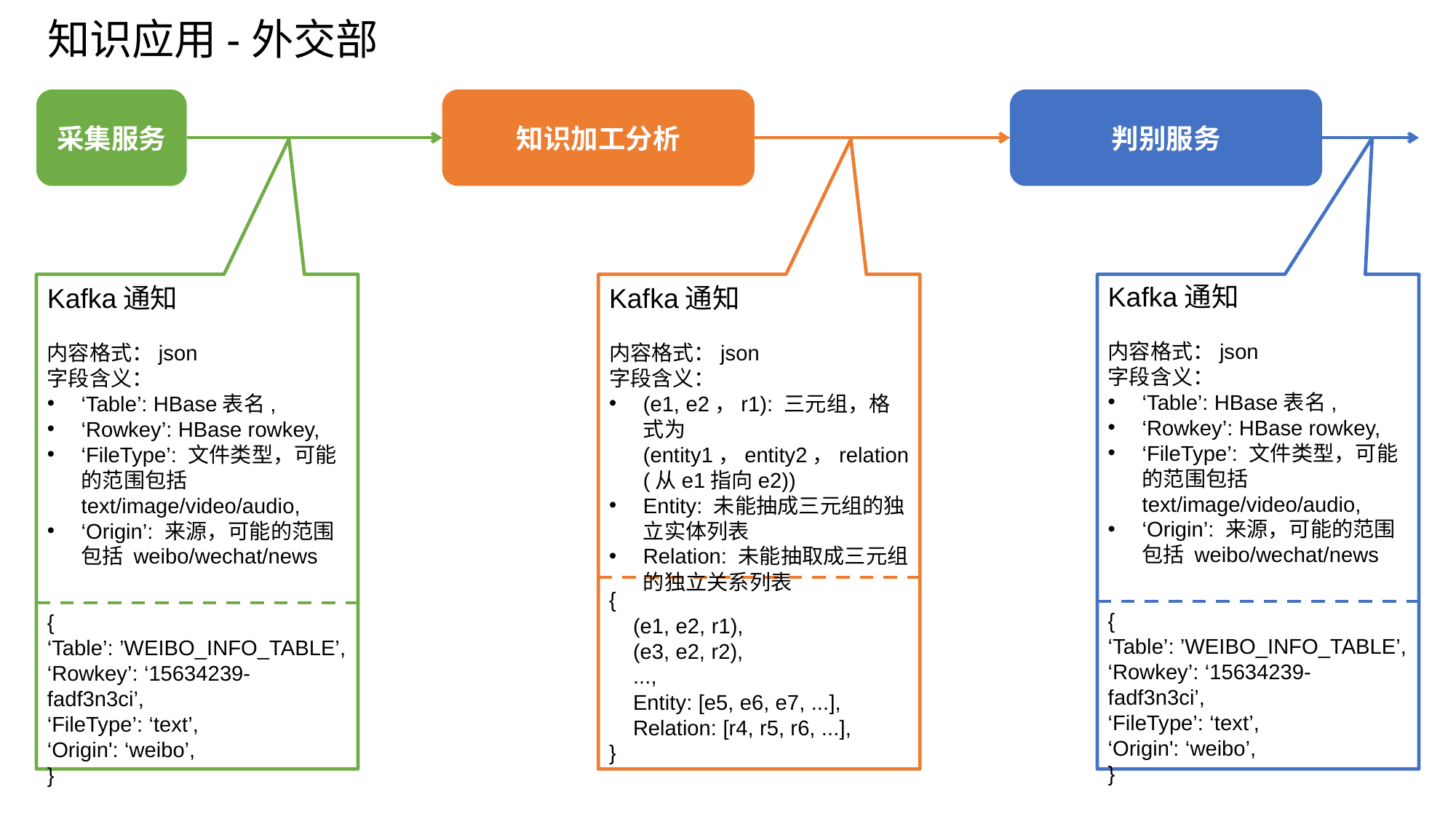

# 知识应用-外交部
判别服务
知识加工分析
采集服务

Kafka通知

内容格式：json
字段含义：
‘Table’: HBase表名,
‘Rowkey’: HBase rowkey,
‘FileType’: 文件类型，可能的范围包括  text/image/video/audio,
‘Origin’: 来源，可能的范围包括 weibo/wechat/news

Kafka通知

内容格式：json
字段含义：
‘Table’: HBase表名,
‘Rowkey’: HBase rowkey,
‘FileType’: 文件类型，可能的范围包括  text/image/video/audio,
‘Origin’: 来源，可能的范围包括 weibo/wechat/news

Kafka通知

内容格式：json
字段含义：
(e1, e2，r1): 三元组，格式为(entity1，entity2，relation(从e1指向e2))
Entity: 未能抽成三元组的独立实体列表
Relation: 未能抽取成三元组的独立关系列表
{
    (e1, e2, r1),
    (e3, e2, r2),
    ...,
    Entity: [e5, e6, e7, ...],
    Relation: [r4, r5, r6, ...],
}
{
‘Table’: ’WEIBO_INFO_TABLE’,
‘Rowkey’: ‘15634239-fadf3n3ci’,
‘FileType’: ‘text’,
‘Origin': ‘weibo’,
}
{
‘Table’: ’WEIBO_INFO_TABLE’,
‘Rowkey’: ‘15634239-fadf3n3ci’,
‘FileType’: ‘text’,
‘Origin': ‘weibo’,
}